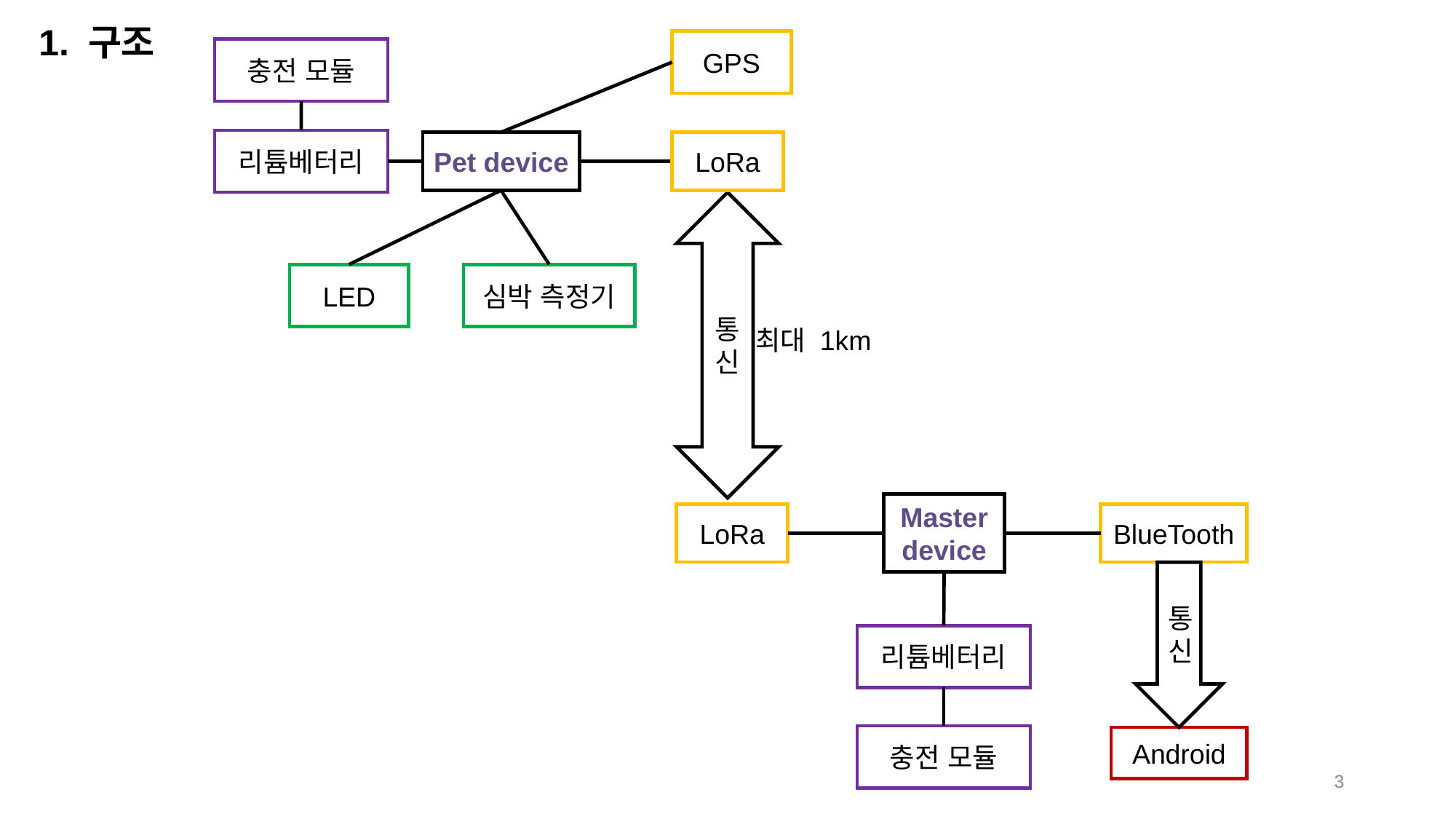

1. 구조
GPS
충전 모듈
리튬베터리
LoRa
Pet device
LED
심박 측정기
통
신
최대 1km
Master device
LoRa
BlueTooth
통
신
리튬베터리
충전 모듈
Android
3